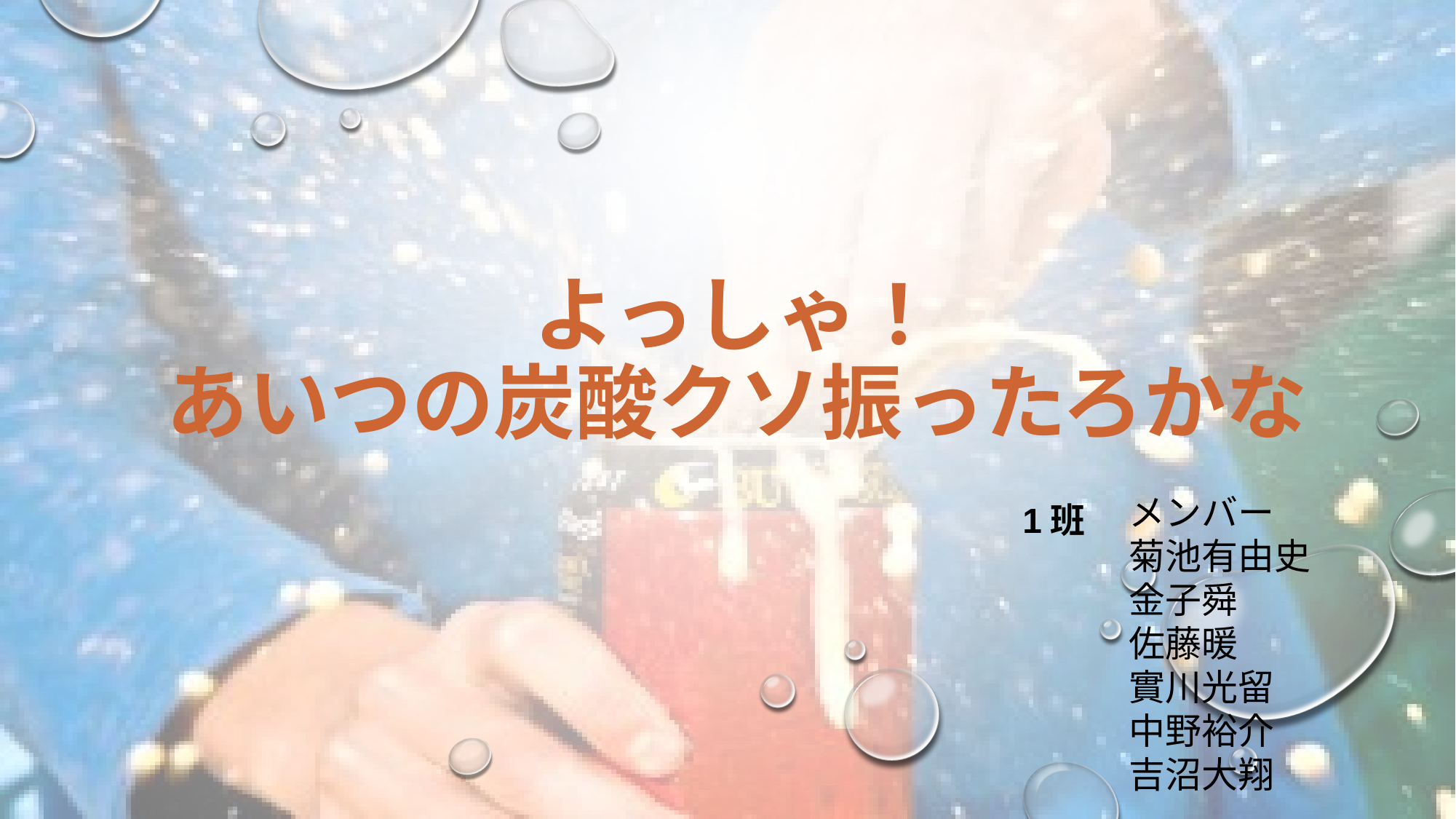

# よっしゃ！ あいつの炭酸クソ振ったろかな
1班
メンバー
菊池有由史
金子舜
佐藤暖
實川光留
中野裕介
吉沼大翔